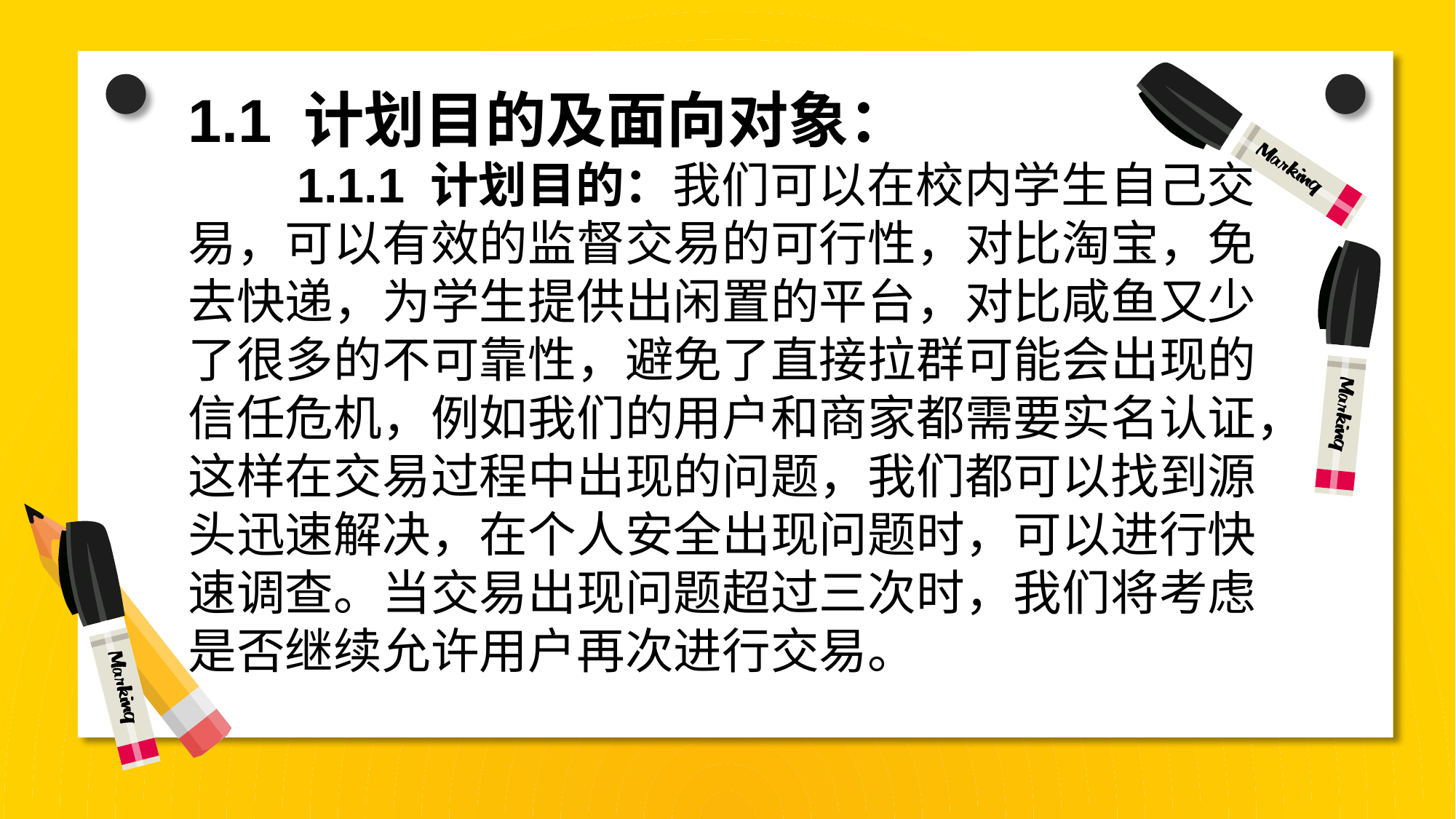

1.1 计划目的及面向对象：
	1.1.1 计划目的：我们可以在校内学生自己交易，可以有效的监督交易的可行性，对比淘宝，免去快递，为学生提供出闲置的平台，对比咸鱼又少了很多的不可靠性，避免了直接拉群可能会出现的信任危机，例如我们的用户和商家都需要实名认证，这样在交易过程中出现的问题，我们都可以找到源头迅速解决，在个人安全出现问题时，可以进行快速调查。当交易出现问题超过三次时，我们将考虑是否继续允许用户再次进行交易。